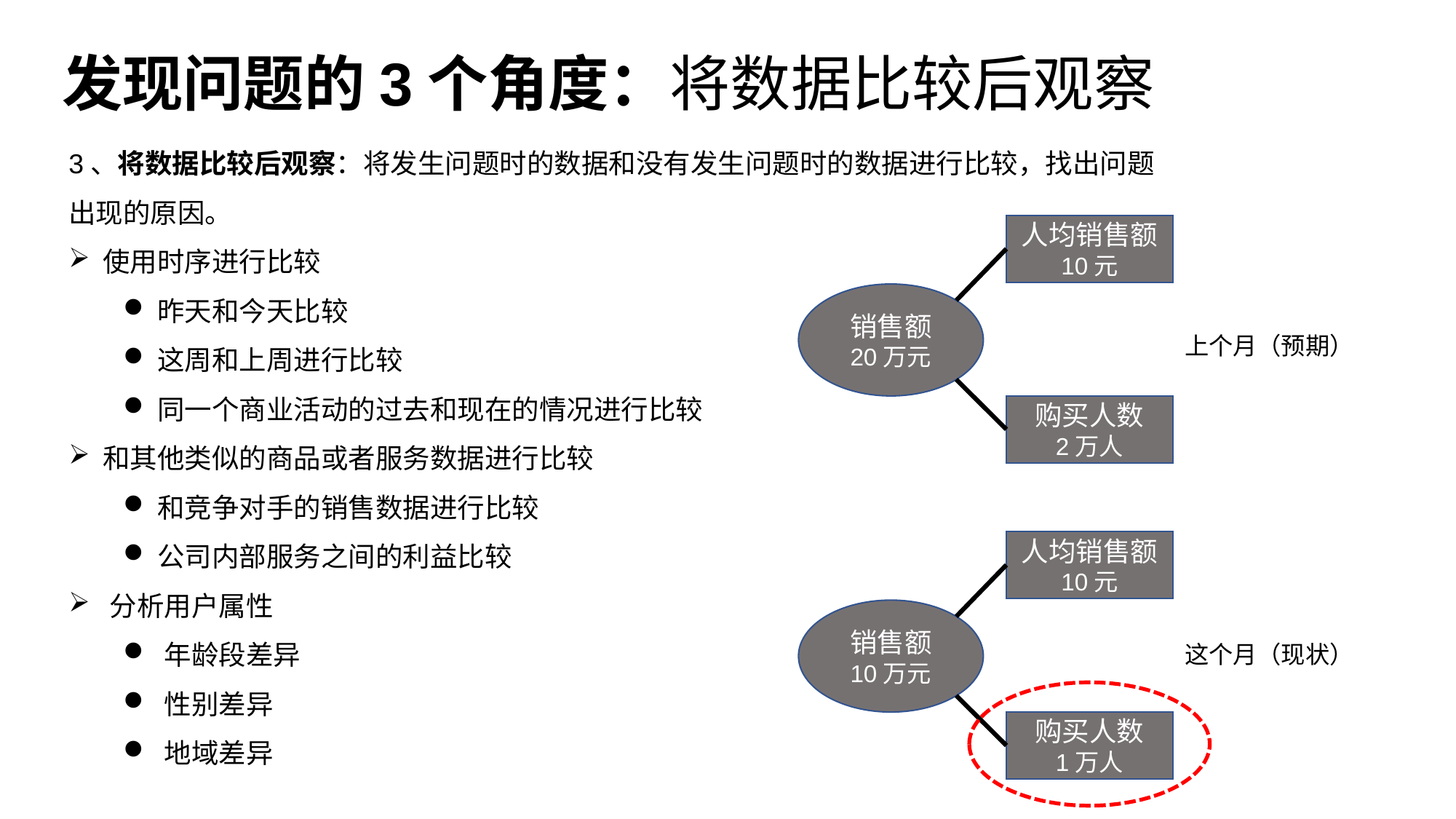

发现问题的3个角度：将数据比较后观察
3、将数据比较后观察：将发生问题时的数据和没有发生问题时的数据进行比较，找出问题出现的原因。
使用时序进行比较
昨天和今天比较
这周和上周进行比较
同一个商业活动的过去和现在的情况进行比较
和其他类似的商品或者服务数据进行比较
和竞争对手的销售数据进行比较
公司内部服务之间的利益比较
分析用户属性
年龄段差异
性别差异
地域差异

人均销售额
10元
销售额
20万元
上个月（预期）
购买人数
2万人
人均销售额
10元
销售额
10万元
这个月（现状）

购买人数
1万人